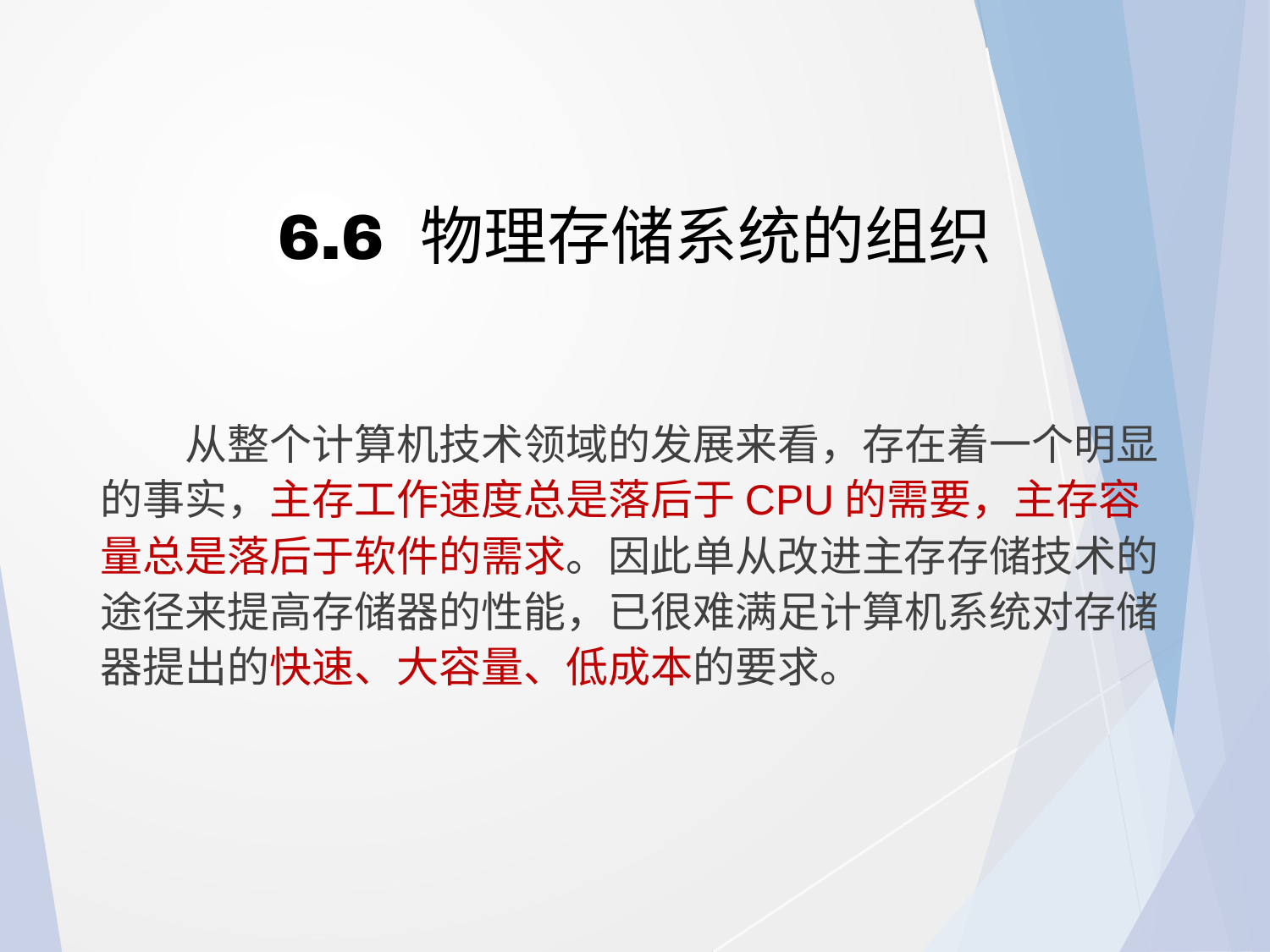

# 6.6 物理存储系统的组织
从整个计算机技术领域的发展来看，存在着一个明显的事实，主存工作速度总是落后于CPU的需要，主存容量总是落后于软件的需求。因此单从改进主存存储技术的途径来提高存储器的性能，已很难满足计算机系统对存储器提出的快速、大容量、低成本的要求。